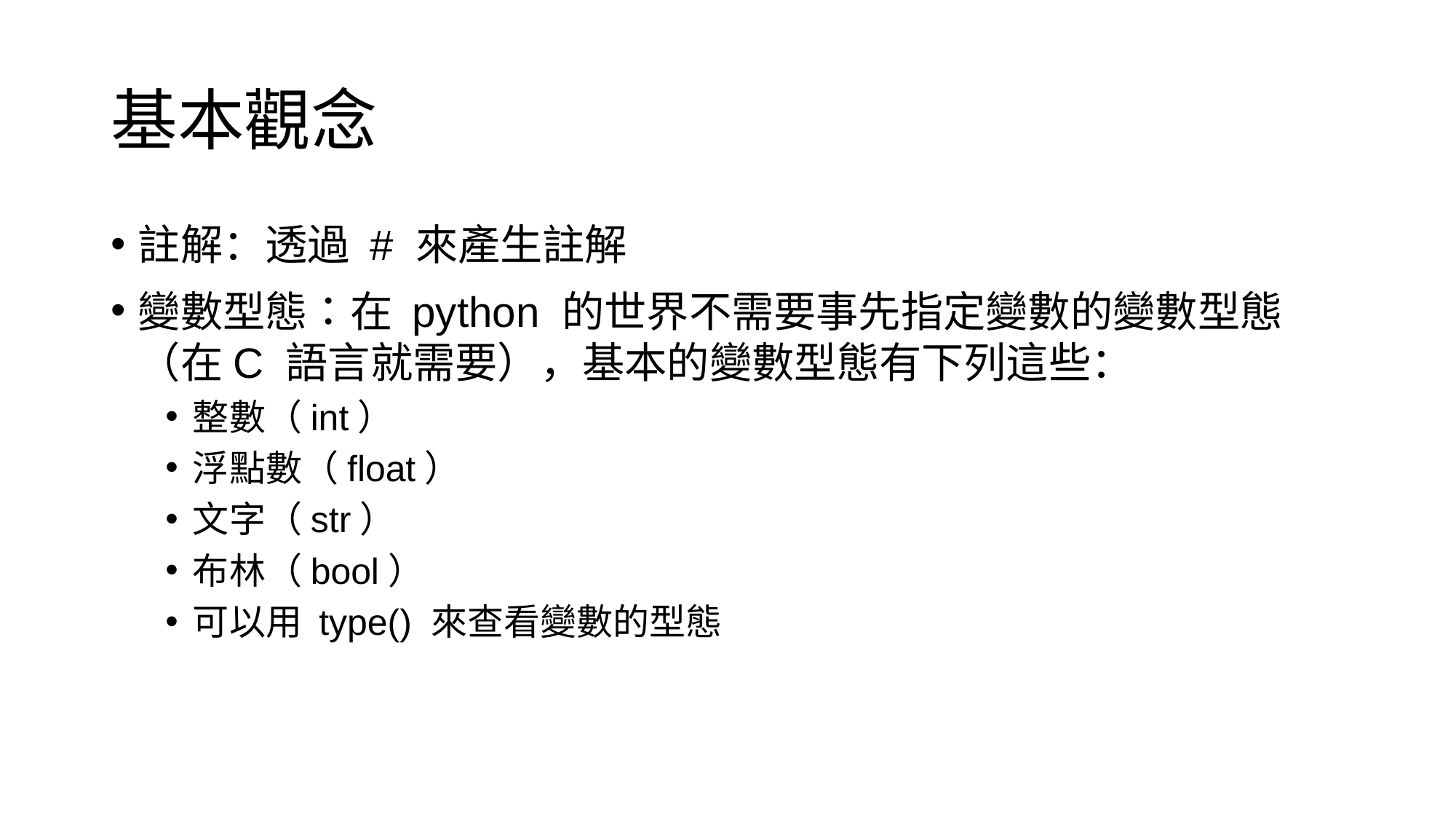

# 基本觀念
註解：透過 # 來產生註解
變數型態：在 python 的世界不需要事先指定變數的變數型態（在C 語言就需要），基本的變數型態有下列這些：
整數（int）
浮點數（float）
文字（str）
布林（bool）
可以用 type() 來查看變數的型態